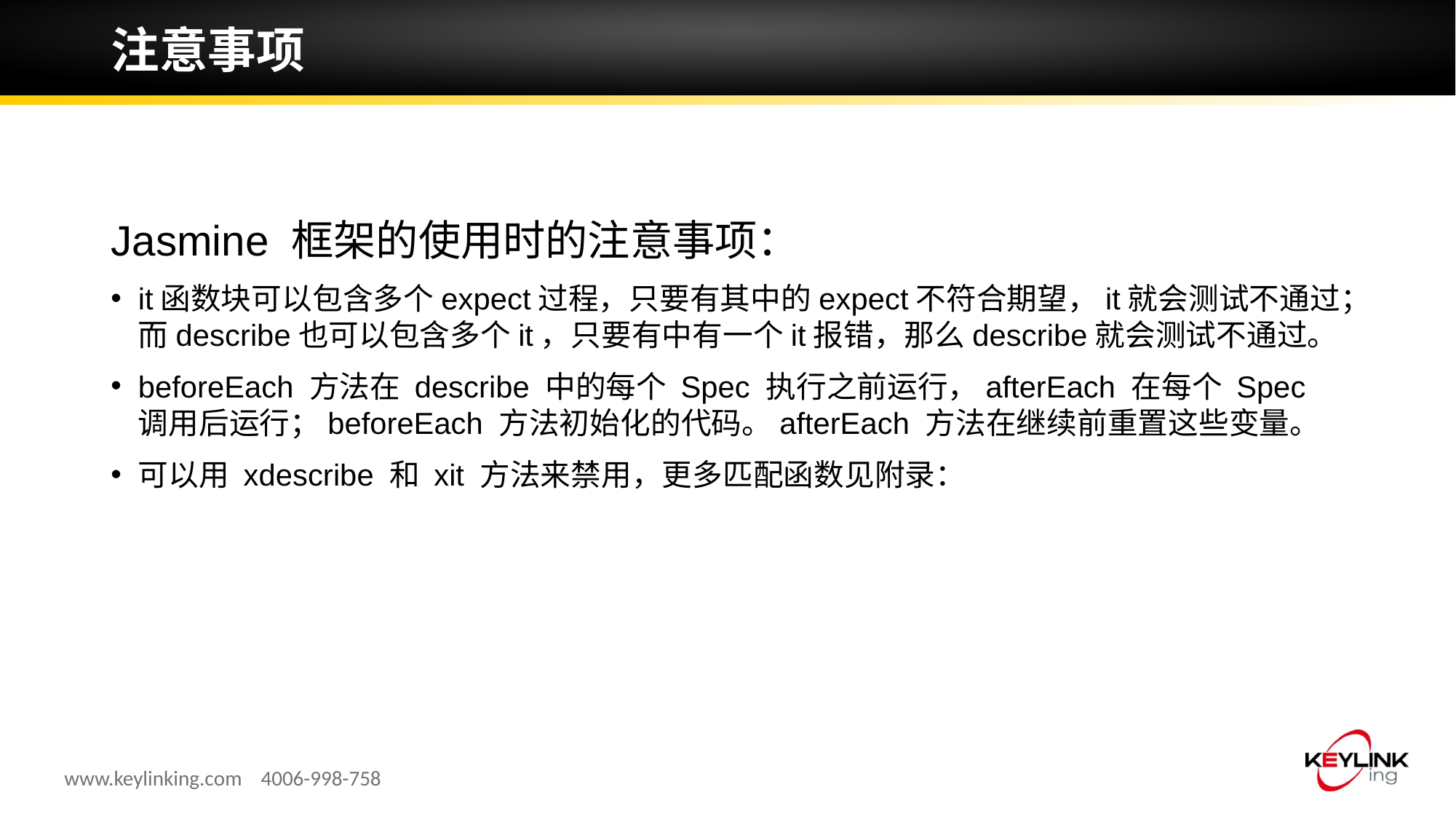

# 注意事项
Jasmine 框架的使用时的注意事项：
it函数块可以包含多个expect过程，只要有其中的expect不符合期望，it就会测试不通过；而describe也可以包含多个it，只要有中有一个it报错，那么describe就会测试不通过。
beforeEach 方法在 describe 中的每个 Spec 执行之前运行，afterEach 在每个 Spec 调用后运行；beforeEach 方法初始化的代码。afterEach 方法在继续前重置这些变量。
可以用 xdescribe 和 xit 方法来禁用，更多匹配函数见附录：